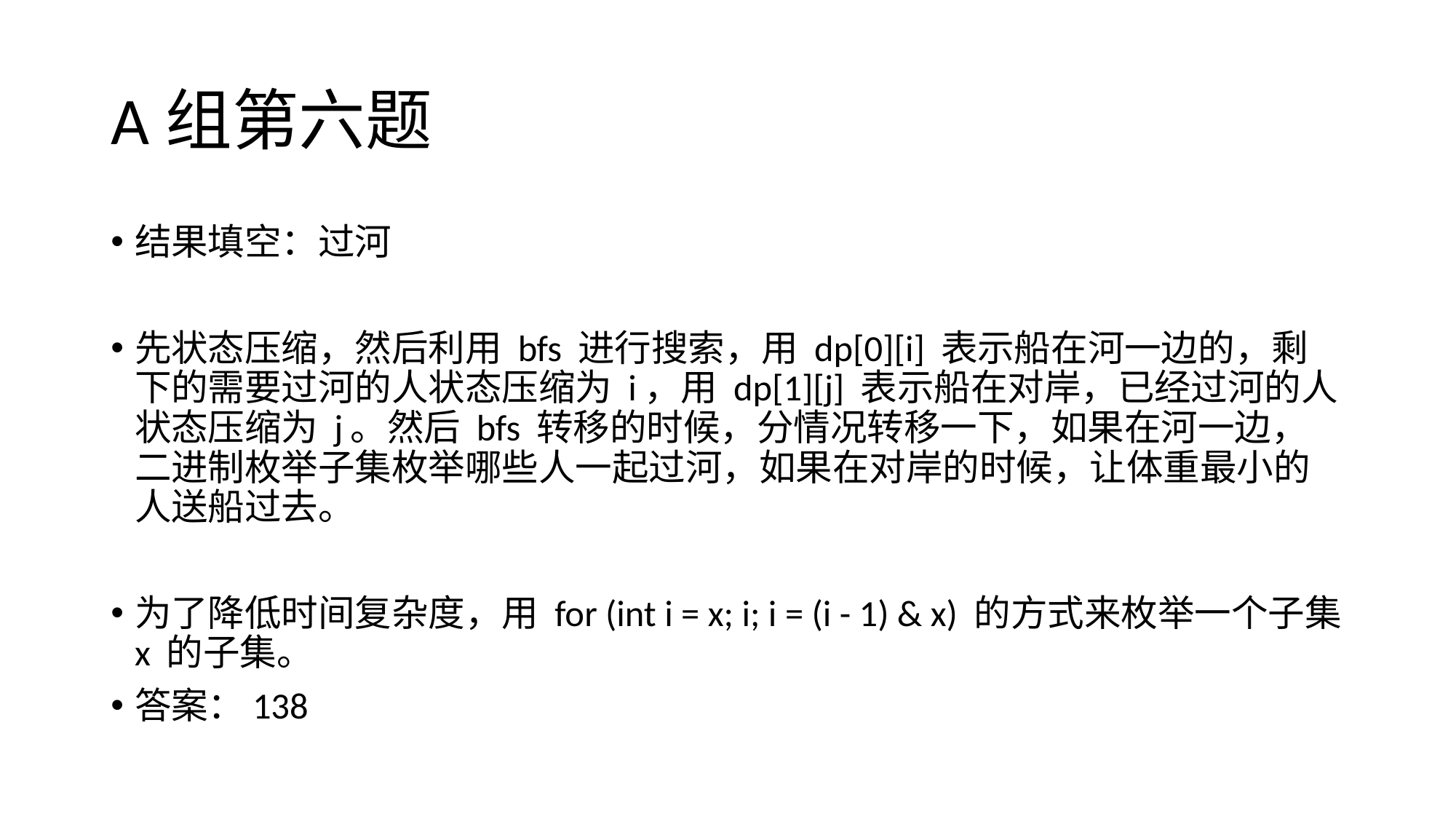

# A组第六题
结果填空：过河

先状态压缩，然后利用 bfs 进行搜索，用 dp[0][i] 表示船在河一边的，剩下的需要过河的人状态压缩为 i，用 dp[1][j] 表示船在对岸，已经过河的人状态压缩为 j。然后 bfs 转移的时候，分情况转移一下，如果在河一边，二进制枚举子集枚举哪些人一起过河，如果在对岸的时候，让体重最小的人送船过去。

为了降低时间复杂度，用 for (int i = x; i; i = (i - 1) & x) 的方式来枚举一个子集 x 的子集。
答案：138